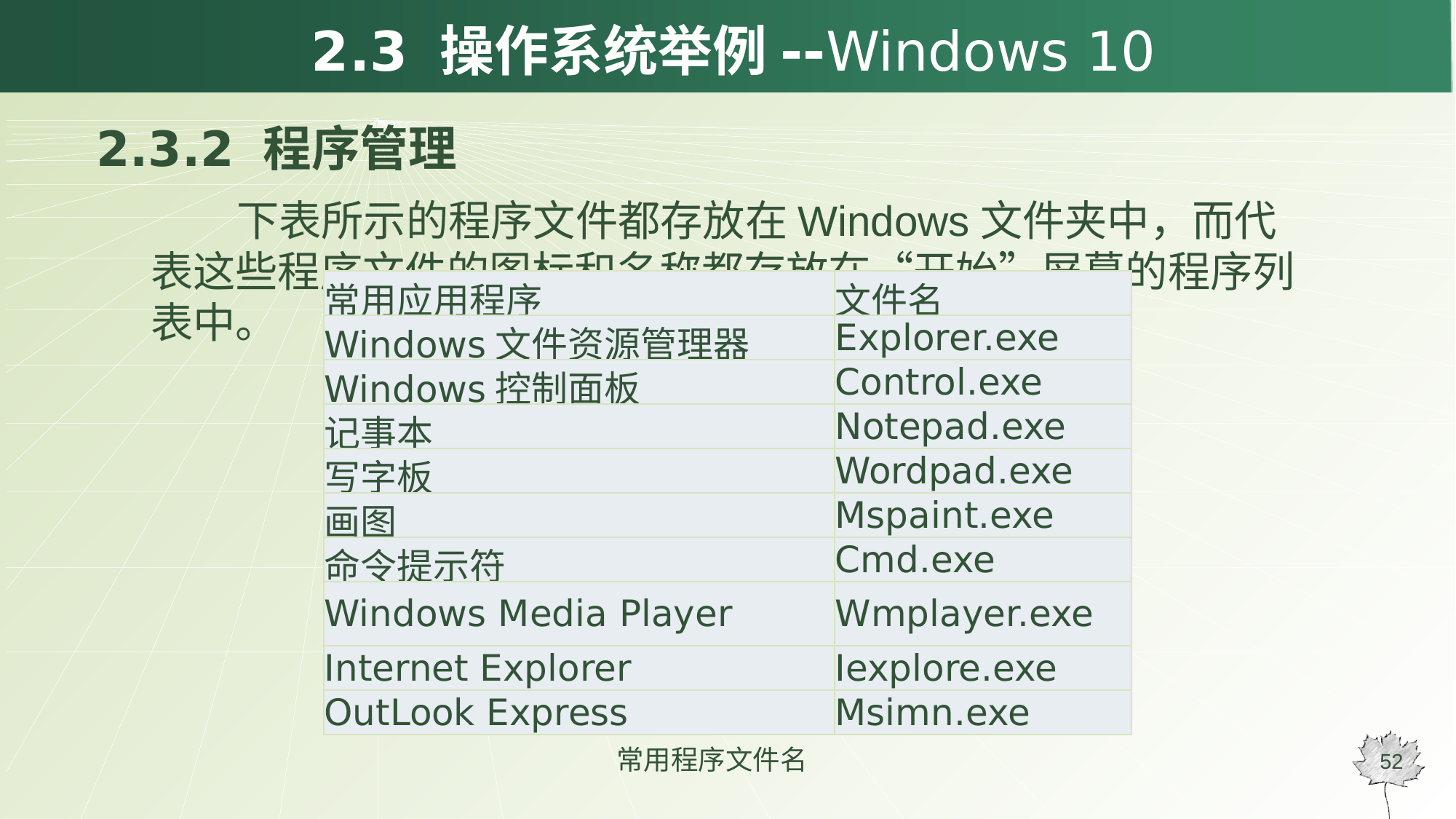

# 2.3 操作系统举例--Windows 10
2.3.2 程序管理
下表所示的程序文件都存放在Windows文件夹中，而代表这些程序文件的图标和名称都存放在“开始”屏幕的程序列表中。
| 常用应用程序 | 文件名 |
| --- | --- |
| Windows文件资源管理器 | Explorer.exe |
| Windows控制面板 | Control.exe |
| 记事本 | Notepad.exe |
| 写字板 | Wordpad.exe |
| 画图 | Mspaint.exe |
| 命令提示符 | Cmd.exe |
| Windows Media Player | Wmplayer.exe |
| Internet Explorer | Iexplore.exe |
| OutLook Express | Msimn.exe |
常用程序文件名
52